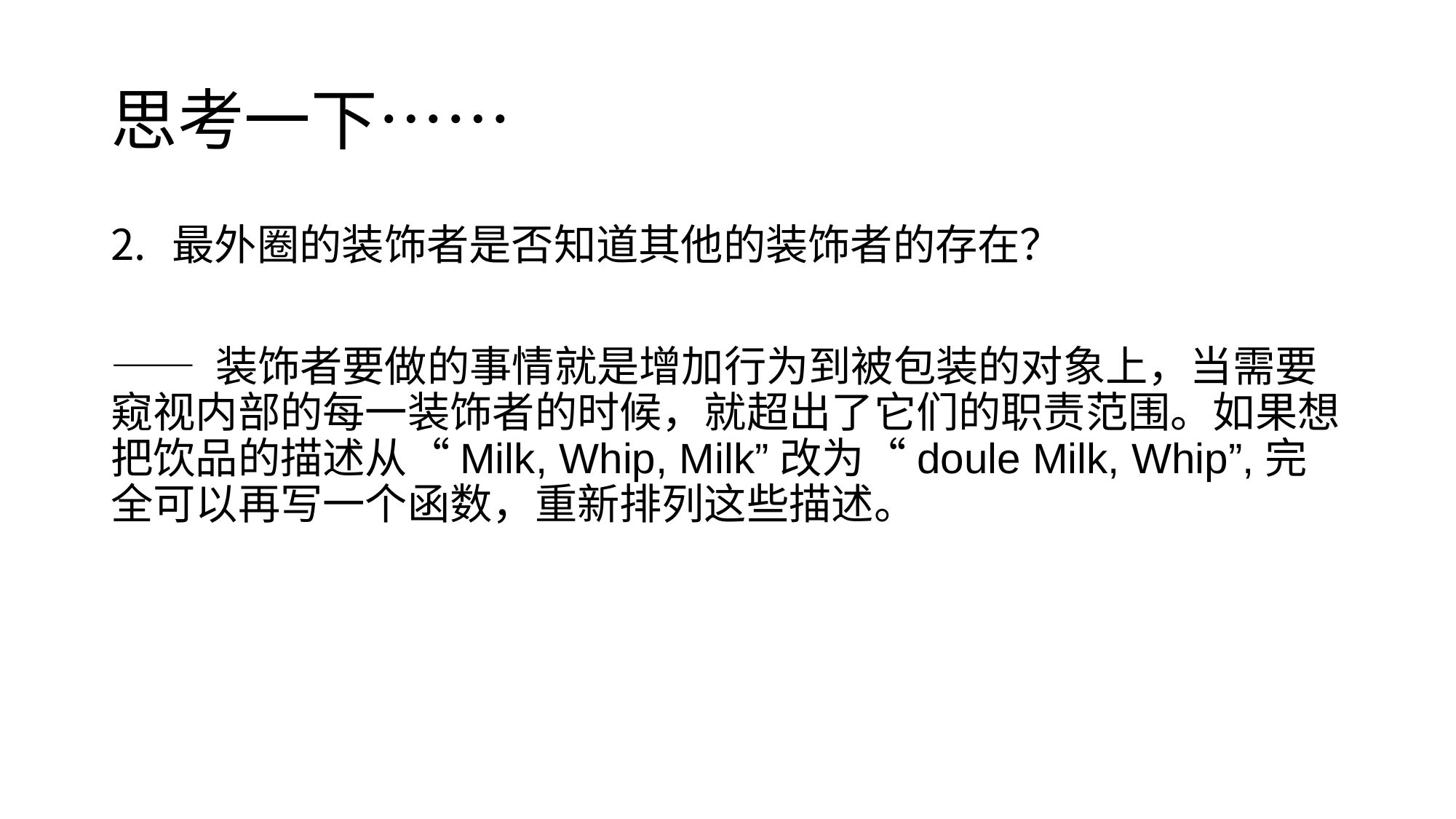

# 思考一下……
最外圈的装饰者是否知道其他的装饰者的存在？

—— 装饰者要做的事情就是增加行为到被包装的对象上，当需要窥视内部的每一装饰者的时候，就超出了它们的职责范围。如果想把饮品的描述从“Milk, Whip, Milk”改为“doule Milk, Whip”,完全可以再写一个函数，重新排列这些描述。